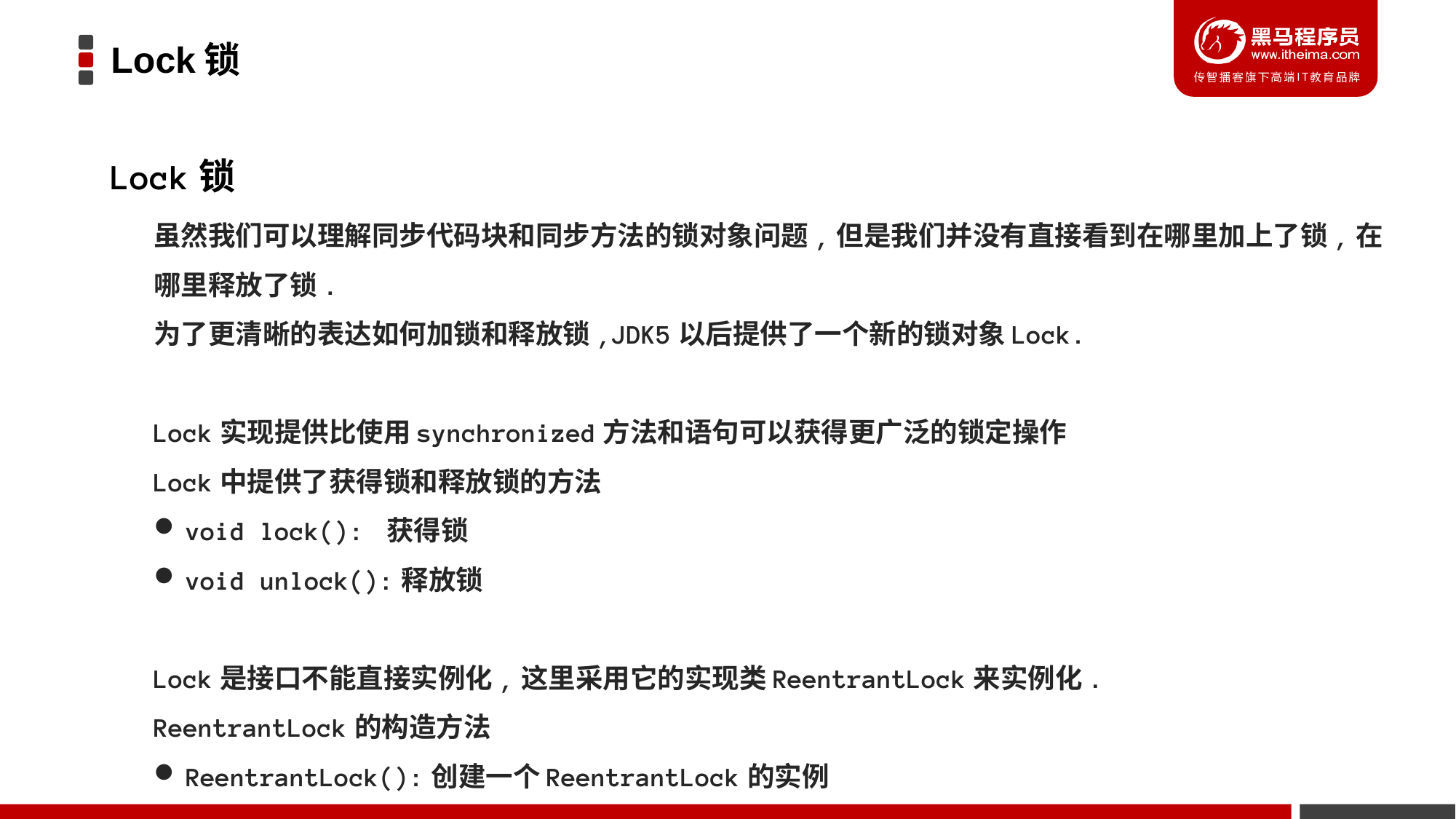

Lock锁
Lock锁
虽然我们可以理解同步代码块和同步方法的锁对象问题,但是我们并没有直接看到在哪里加上了锁,在哪里释放了锁.
为了更清晰的表达如何加锁和释放锁,JDK5以后提供了一个新的锁对象Lock.

Lock实现提供比使用synchronized方法和语句可以获得更广泛的锁定操作
Lock中提供了获得锁和释放锁的方法
void lock(): 获得锁
void unlock():释放锁

Lock是接口不能直接实例化,这里采用它的实现类ReentrantLock来实例化.
ReentrantLock的构造方法
ReentrantLock​():创建一个ReentrantLock的实例